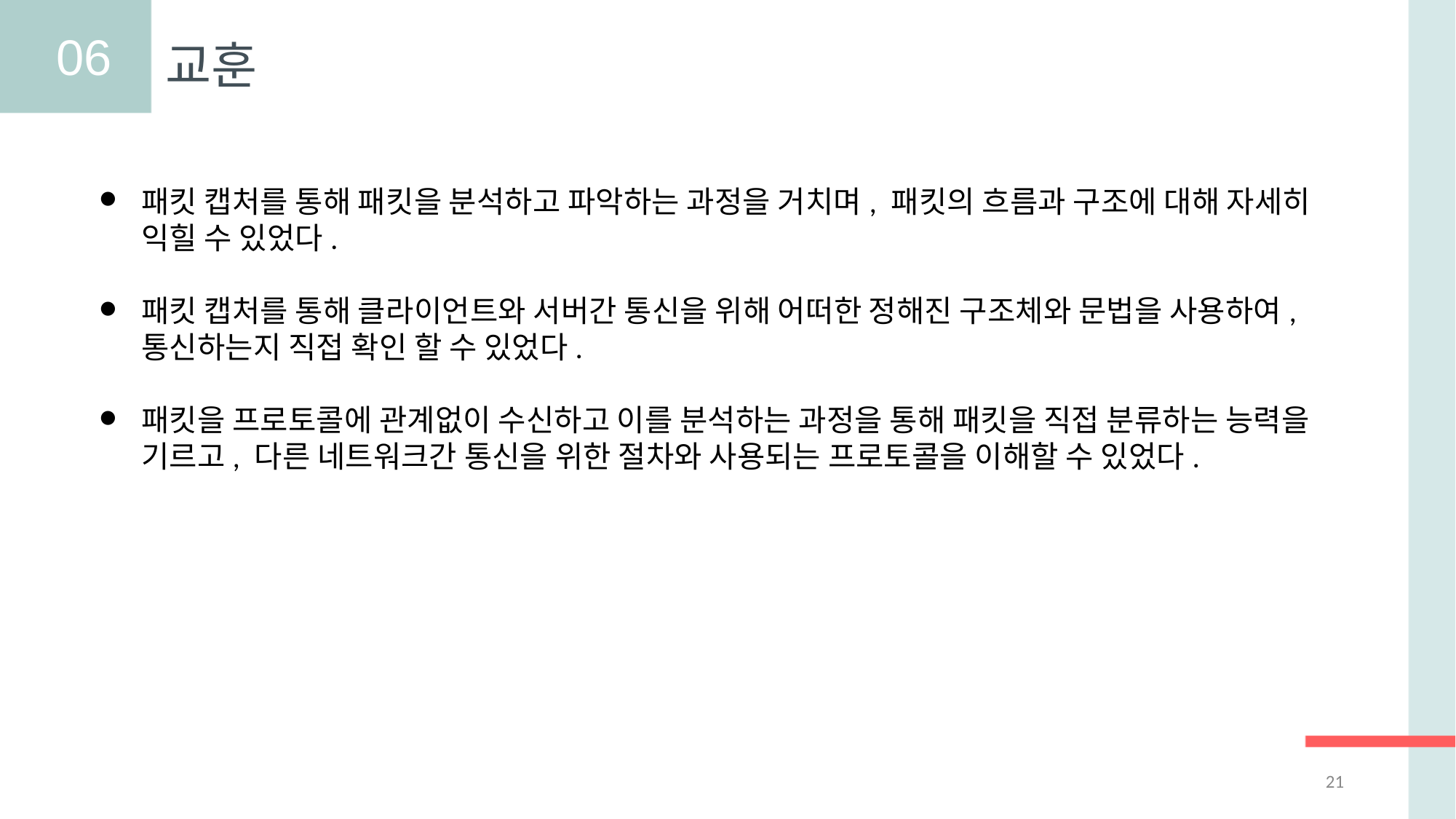

06
교훈
패킷 캡처를 통해 패킷을 분석하고 파악하는 과정을 거치며, 패킷의 흐름과 구조에 대해 자세히 익힐 수 있었다.

패킷 캡처를 통해 클라이언트와 서버간 통신을 위해 어떠한 정해진 구조체와 문법을 사용하여, 통신하는지 직접 확인 할 수 있었다.

패킷을 프로토콜에 관계없이 수신하고 이를 분석하는 과정을 통해 패킷을 직접 분류하는 능력을 기르고, 다른 네트워크간 통신을 위한 절차와 사용되는 프로토콜을 이해할 수 있었다.
21